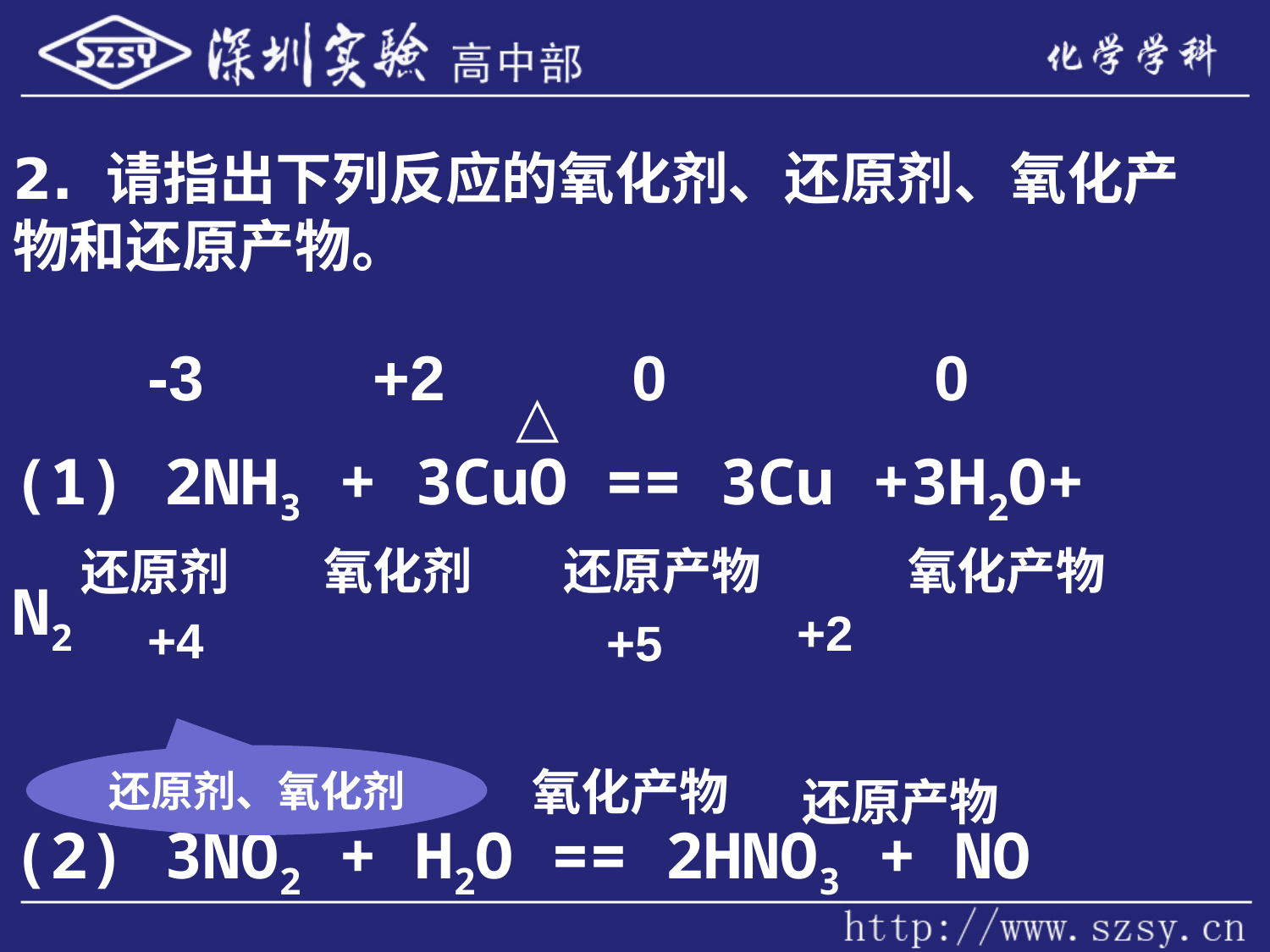

2. 请指出下列反应的氧化剂、还原剂、氧化产物和还原产物。

-3
+2
0
0
△
(1) 2NH3 + 3CuO == 3Cu +3H2O+ N2

(2) 3NO2 + H2O == 2HNO3 + NO
氧化剂
还原产物
氧化产物
还原剂
+2
+4
+5
还原剂、氧化剂
氧化产物
还原产物